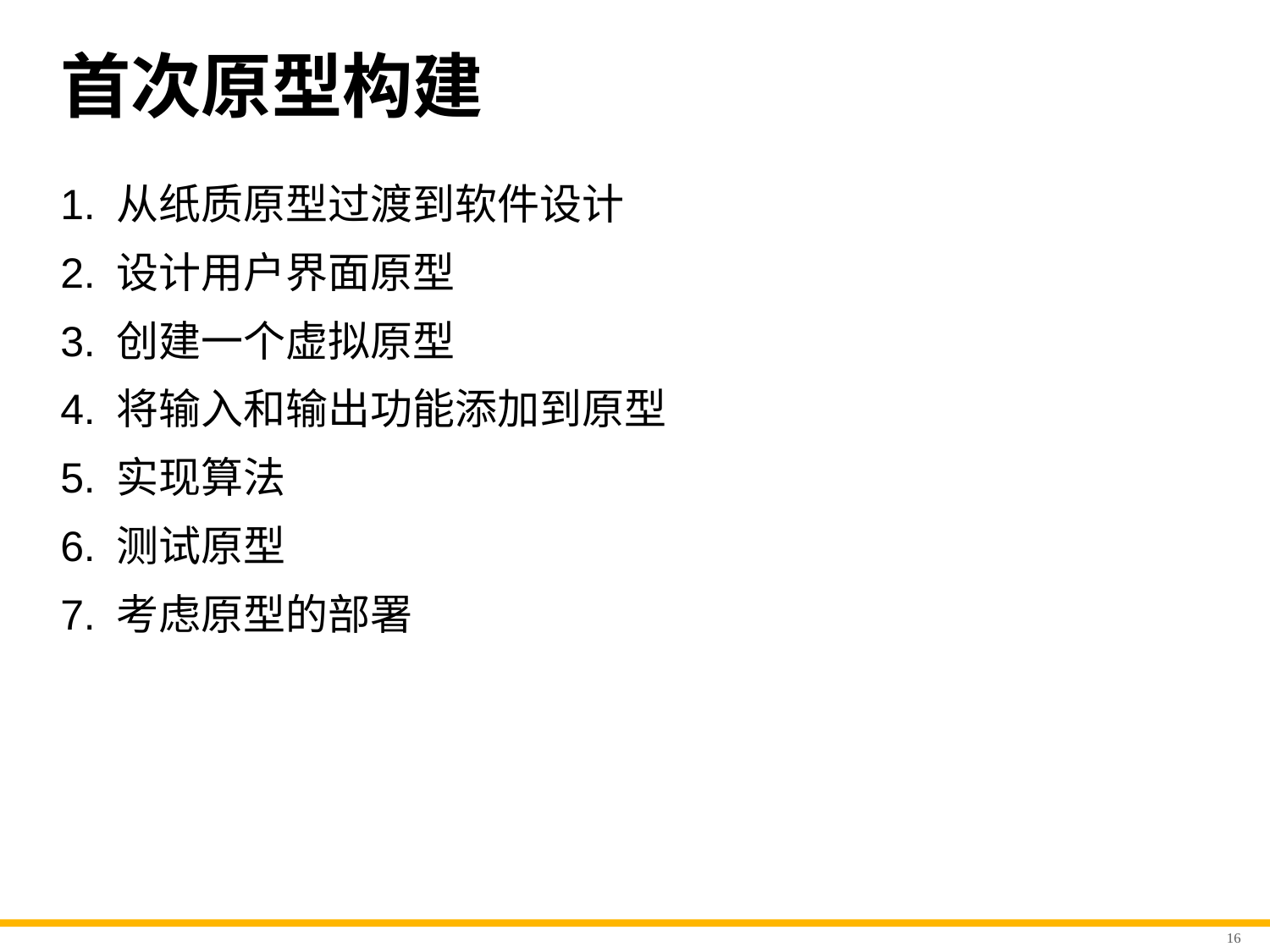

# 首次原型构建
从纸质原型过渡到软件设计
设计用户界面原型
创建一个虚拟原型
将输入和输出功能添加到原型
实现算法
测试原型
考虑原型的部署
16